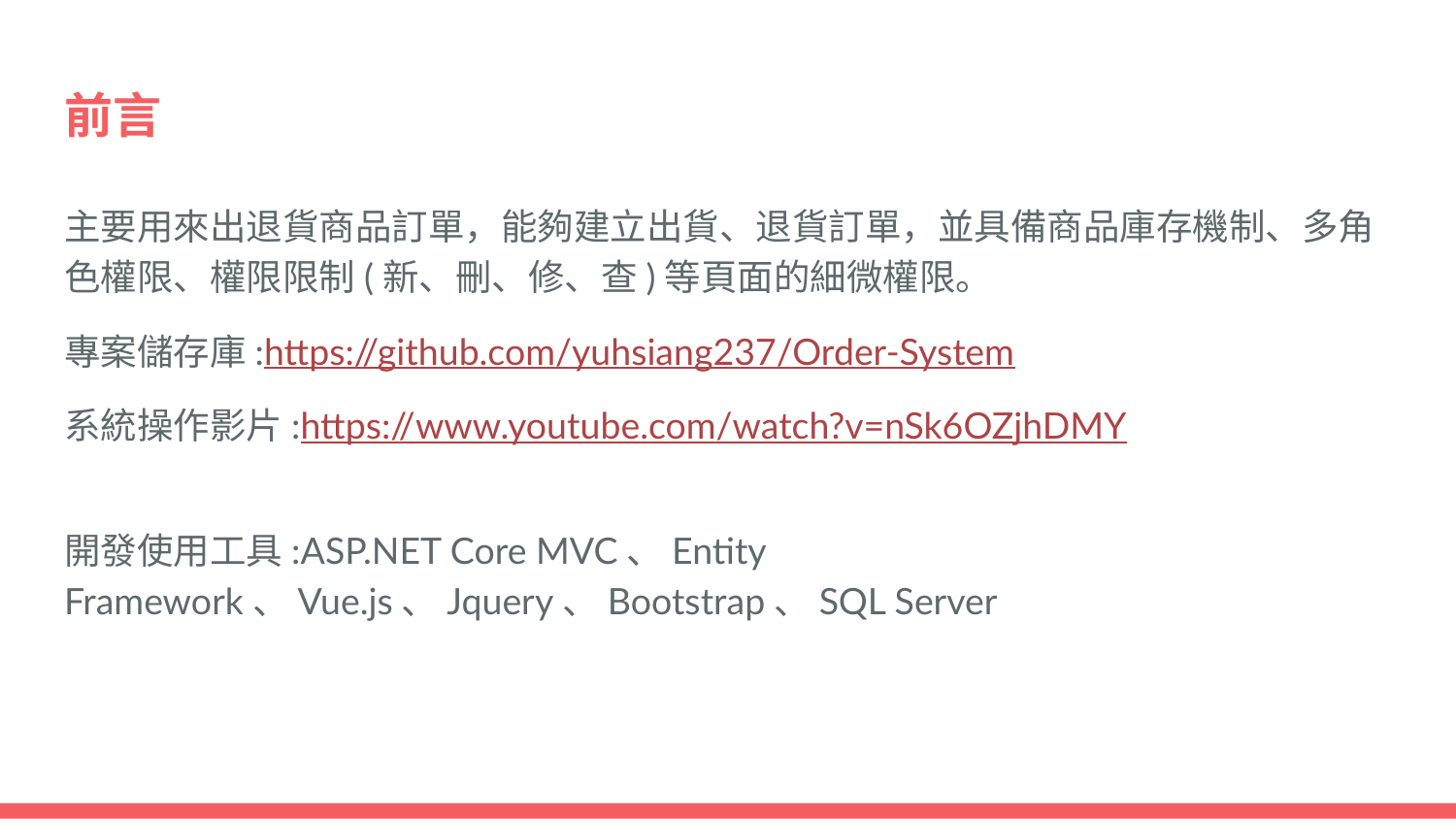

# 前言
主要用來出退貨商品訂單，能夠建立出貨、退貨訂單，並具備商品庫存機制、多角色權限、權限限制(新、刪、修、查)等頁面的細微權限。
專案儲存庫:https://github.com/yuhsiang237/Order-System
系統操作影片:https://www.youtube.com/watch?v=nSk6OZjhDMY
開發使用工具:ASP.NET Core MVC、Entity Framework、Vue.js、Jquery、Bootstrap、SQL Server